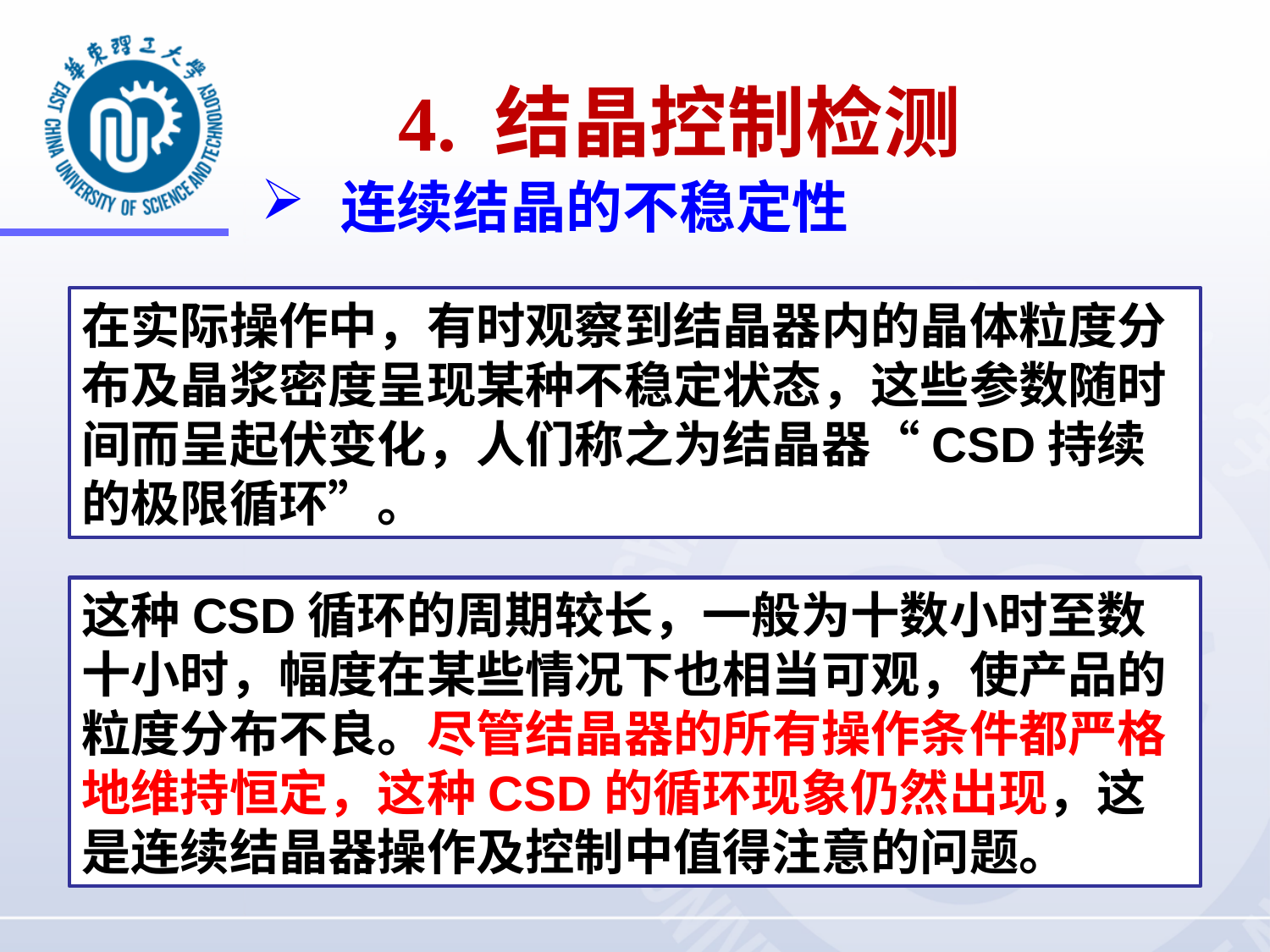

4. 结晶控制检测
连续结晶的不稳定性
在实际操作中，有时观察到结晶器内的晶体粒度分布及晶浆密度呈现某种不稳定状态，这些参数随时间而呈起伏变化，人们称之为结晶器“CSD持续的极限循环”。
这种CSD循环的周期较长，一般为十数小时至数十小时，幅度在某些情况下也相当可观，使产品的粒度分布不良。尽管结晶器的所有操作条件都严格地维持恒定，这种CSD的循环现象仍然出现，这是连续结晶器操作及控制中值得注意的问题。